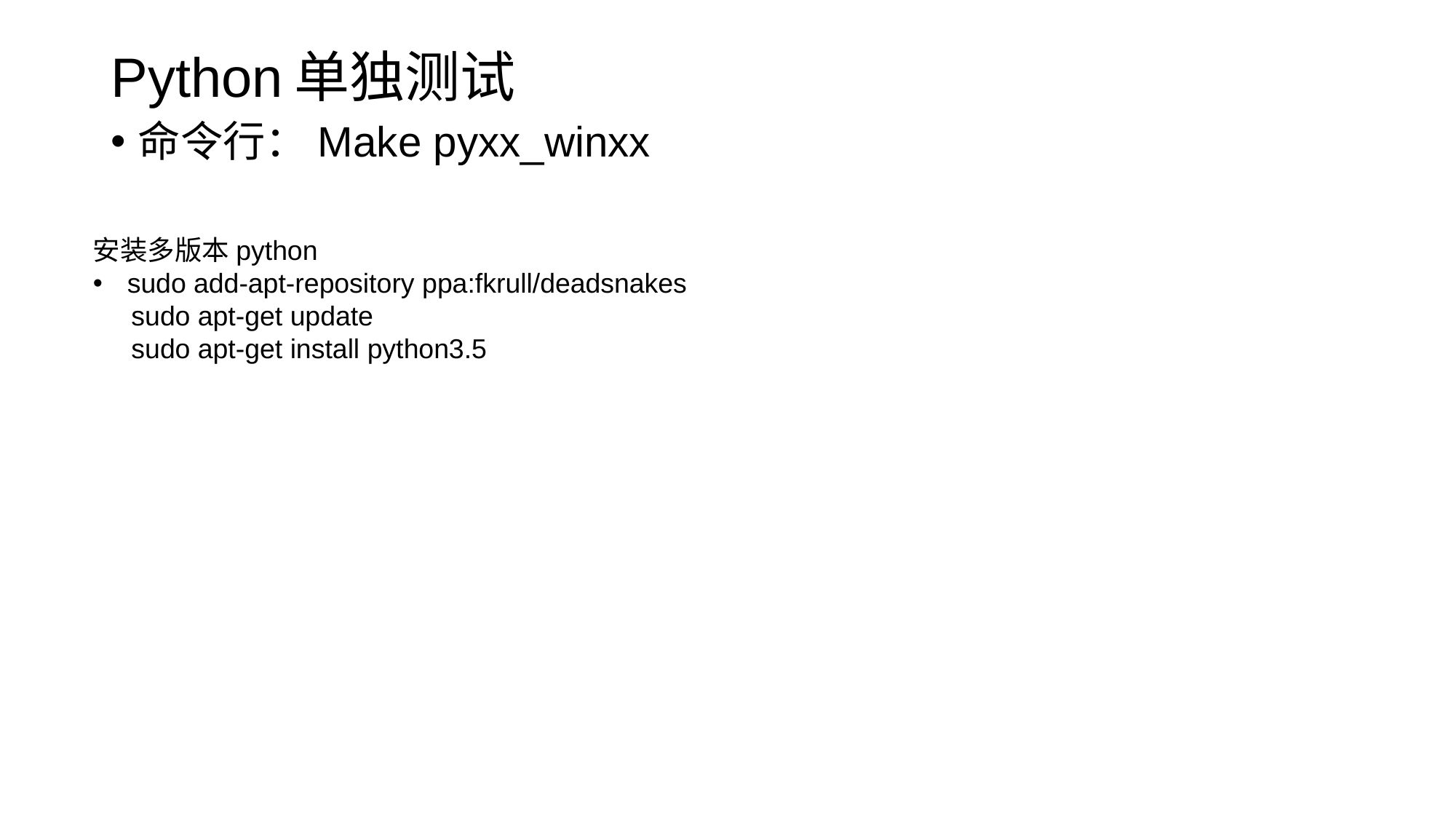

# Python单独测试
命令行：Make pyxx_winxx
安装多版本python
sudo add-apt-repository ppa:fkrull/deadsnakes
     sudo apt-get update
     sudo apt-get install python3.5